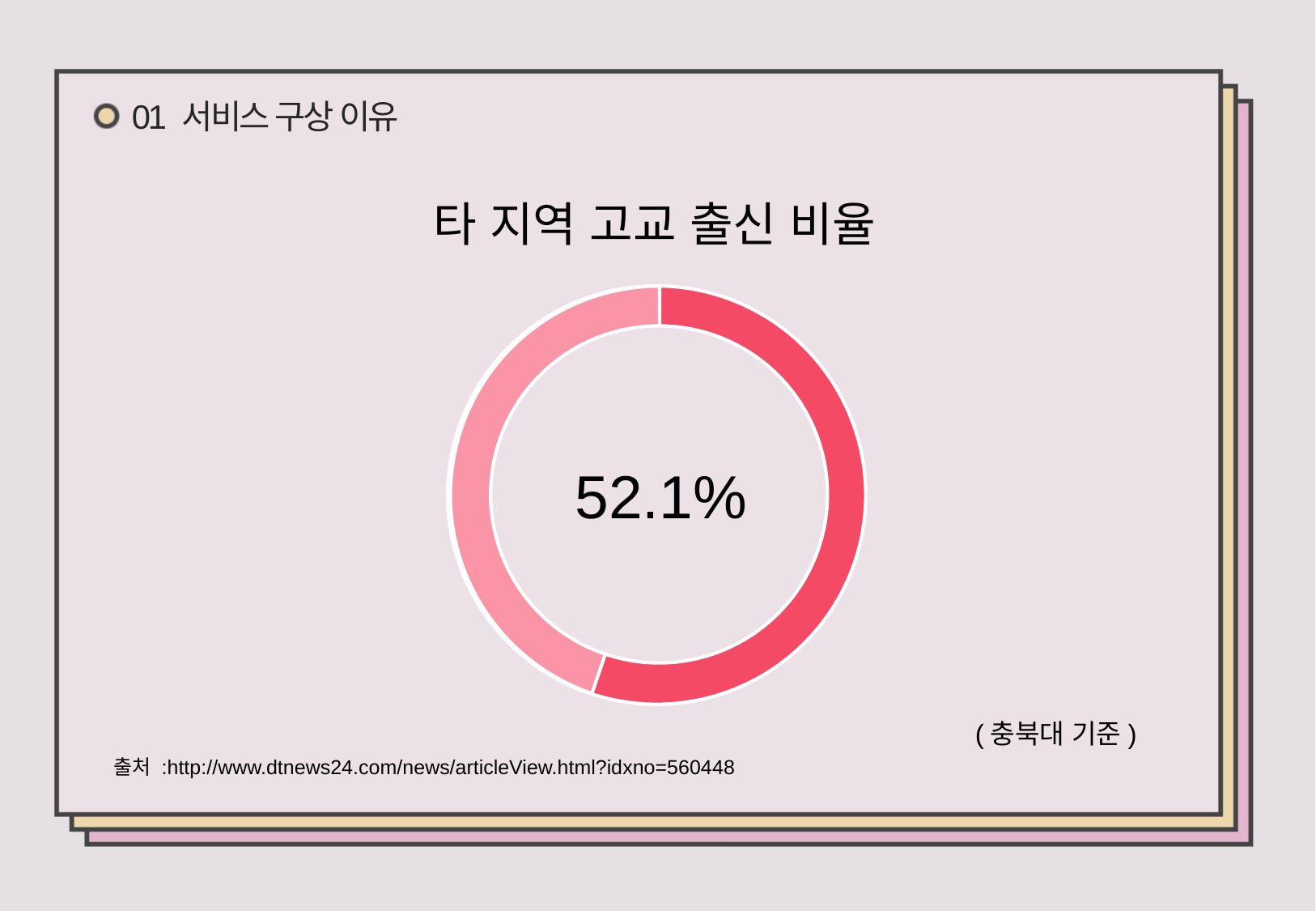

01 서비스 구상 이유
타 지역 고교 출신 비율

52.1%
(충북대 기준)
출처 :http://www.dtnews24.com/news/articleView.html?idxno=560448